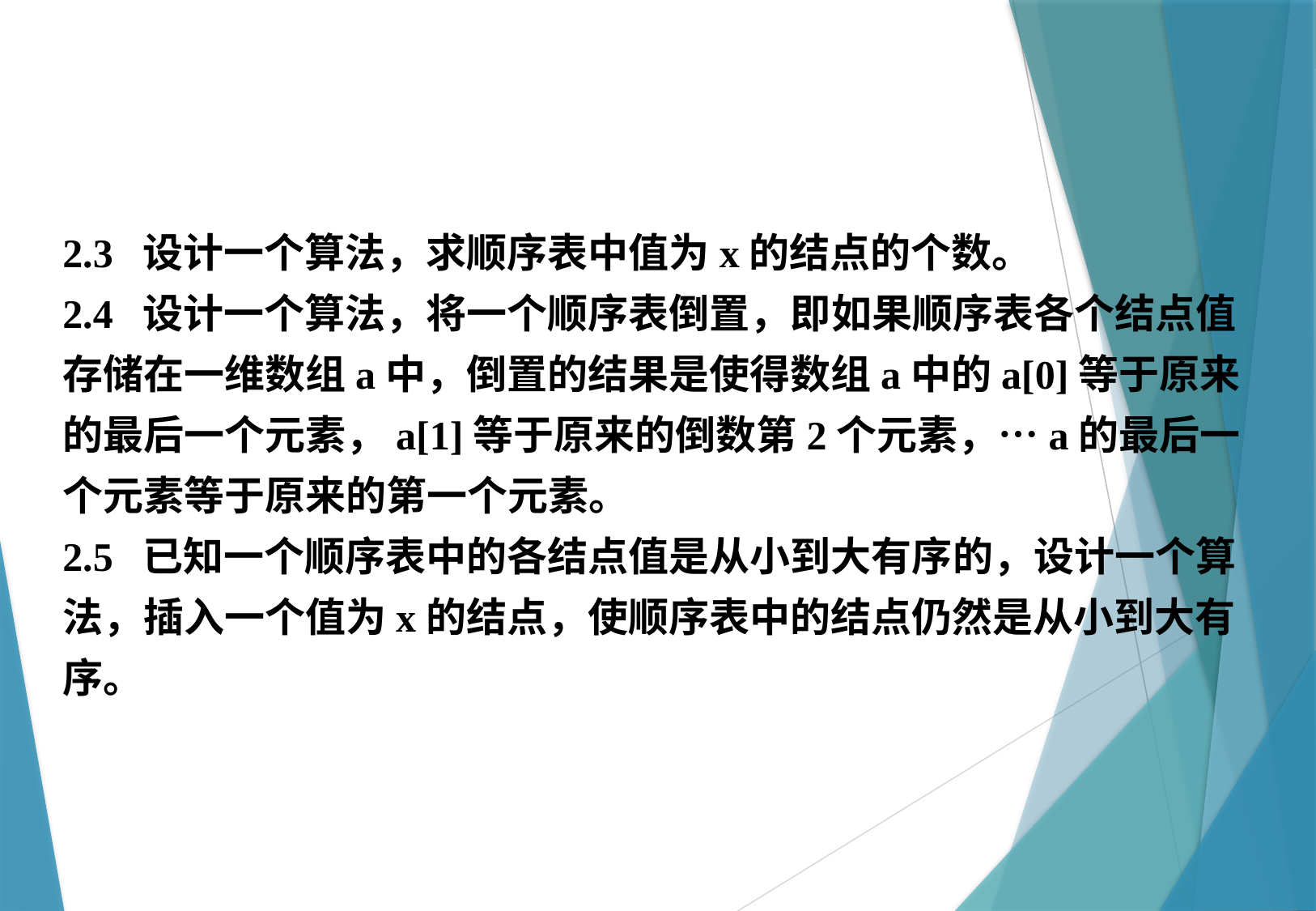

2.3  设计一个算法，求顺序表中值为x的结点的个数。
2.4  设计一个算法，将一个顺序表倒置，即如果顺序表各个结点值存储在一维数组a中，倒置的结果是使得数组a中的a[0]等于原来的最后一个元素，a[1]等于原来的倒数第2个元素，…a的最后一个元素等于原来的第一个元素。
2.5  已知一个顺序表中的各结点值是从小到大有序的，设计一个算法，插入一个值为x的结点，使顺序表中的结点仍然是从小到大有序。